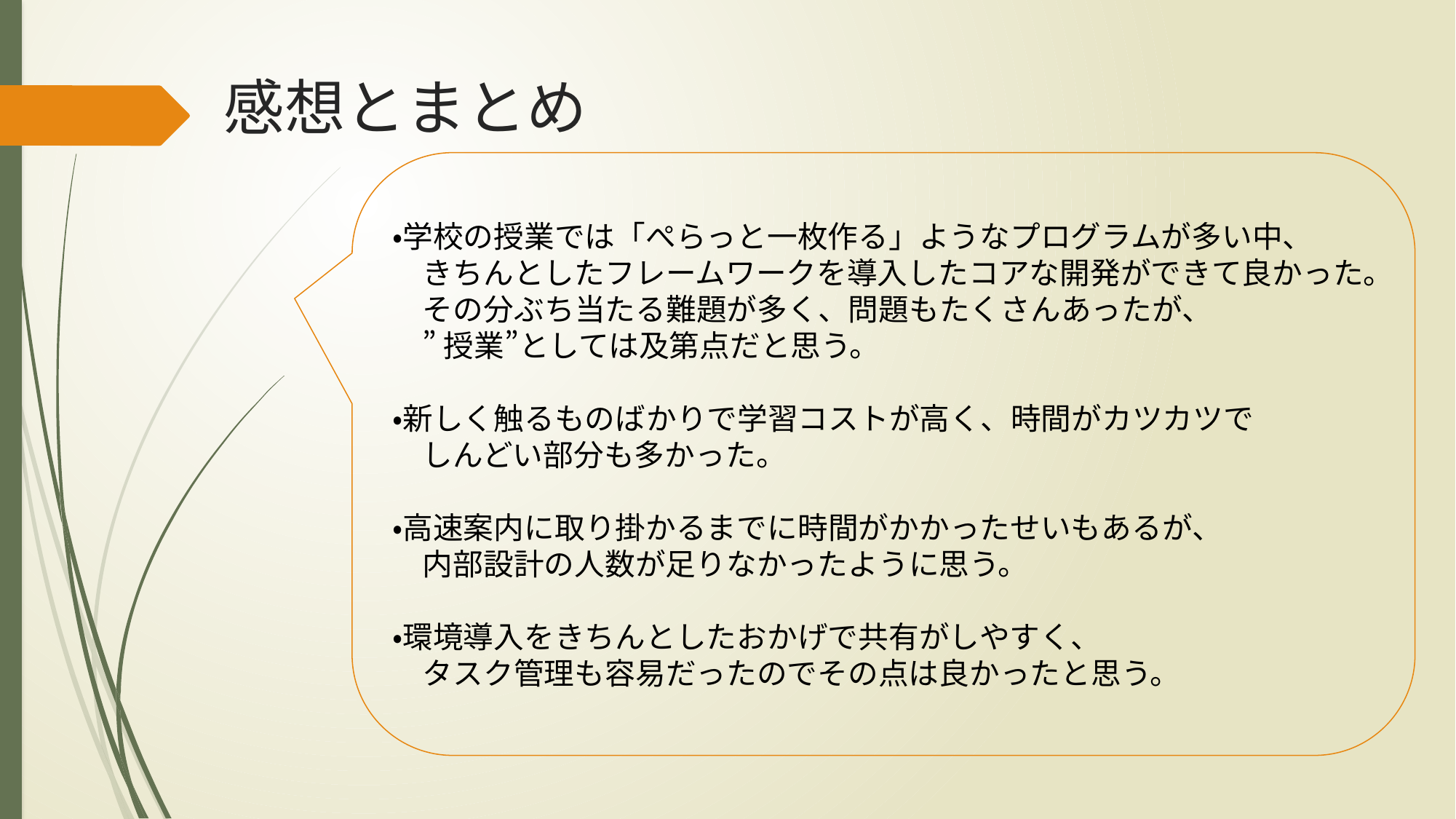

# 感想とまとめ
・学校の授業では「ぺらっと一枚作る」ようなプログラムが多い中、
　きちんとしたフレームワークを導入したコアな開発ができて良かった。
　その分ぶち当たる難題が多く、問題もたくさんあったが、
　” 授業”としては及第点だと思う。

・新しく触るものばかりで学習コストが高く、時間がカツカツで
　しんどい部分も多かった。

・高速案内に取り掛かるまでに時間がかかったせいもあるが、
　内部設計の人数が足りなかったように思う。

・環境導入をきちんとしたおかげで共有がしやすく、
　タスク管理も容易だったのでその点は良かったと思う。